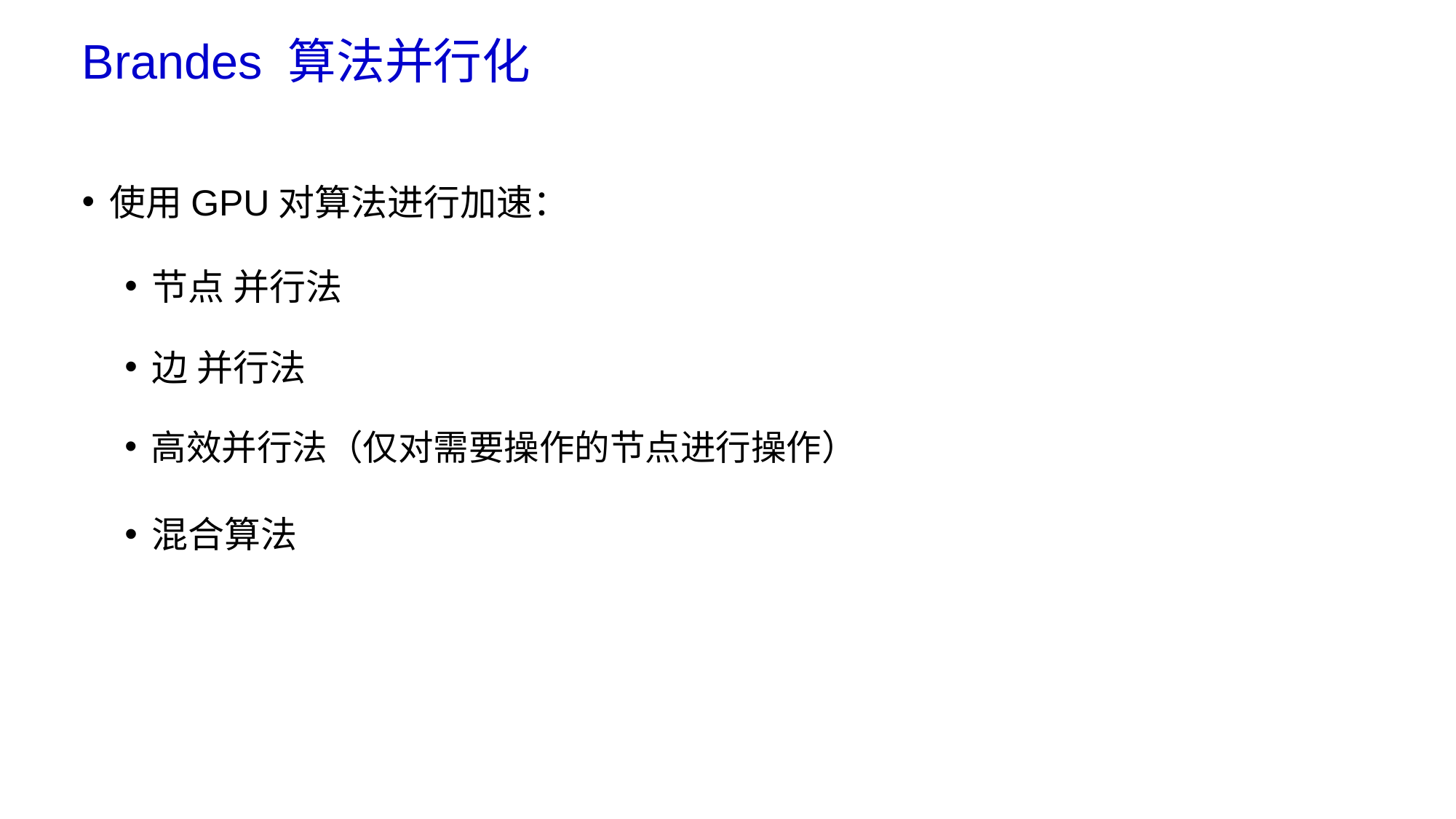

# Brandes 算法并行化
使用GPU对算法进行加速：

节点 并行法
边 并行法

高效并行法（仅对需要操作的节点进行操作）
混合算法